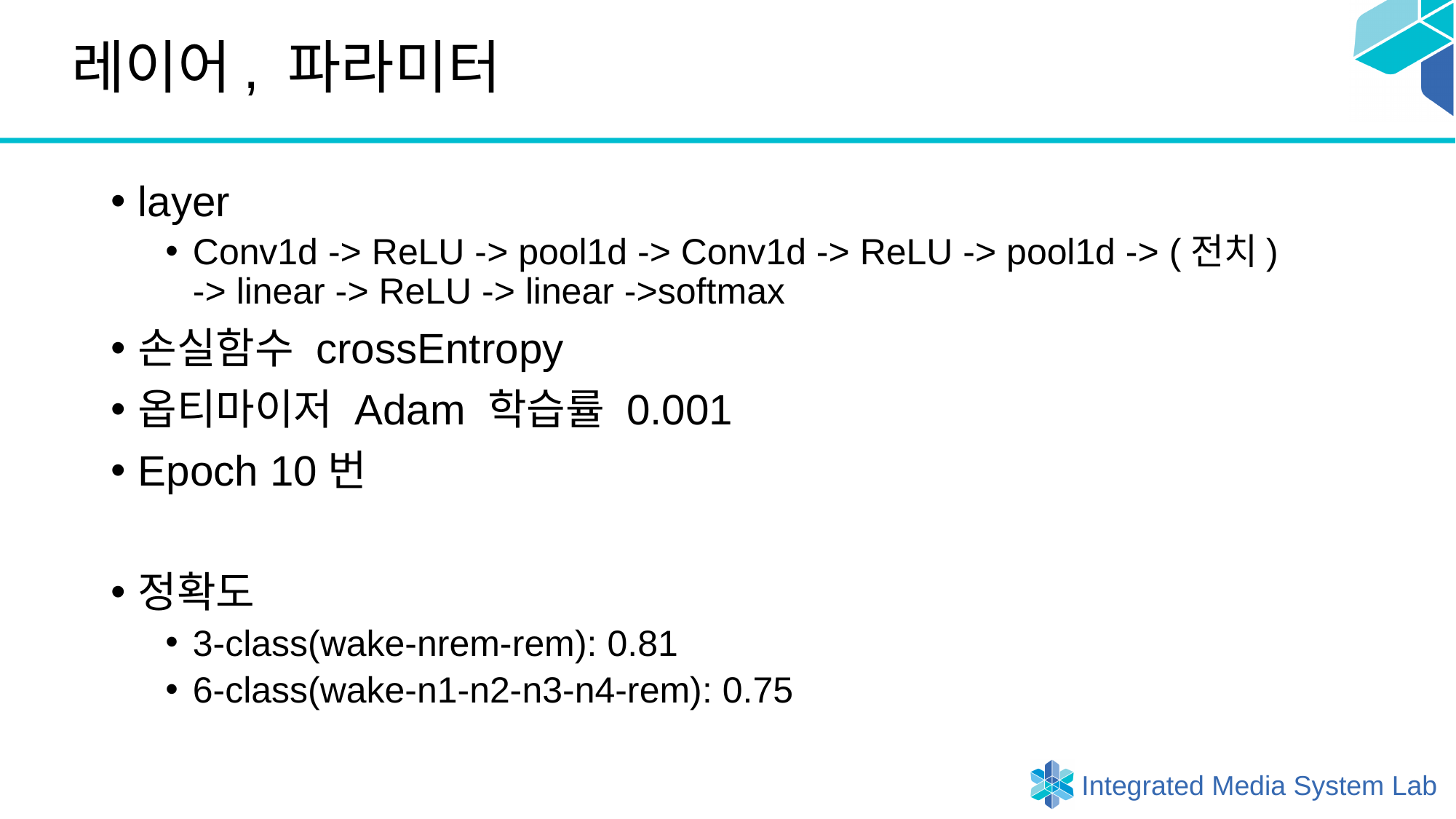

# 레이어, 파라미터
layer
Conv1d -> ReLU -> pool1d -> Conv1d -> ReLU -> pool1d -> (전치)
-> linear -> ReLU -> linear ->softmax
손실함수 crossEntropy
옵티마이저 Adam 학습률 0.001
Epoch 10번

정확도
3-class(wake-nrem-rem): 0.81
6-class(wake-n1-n2-n3-n4-rem): 0.75